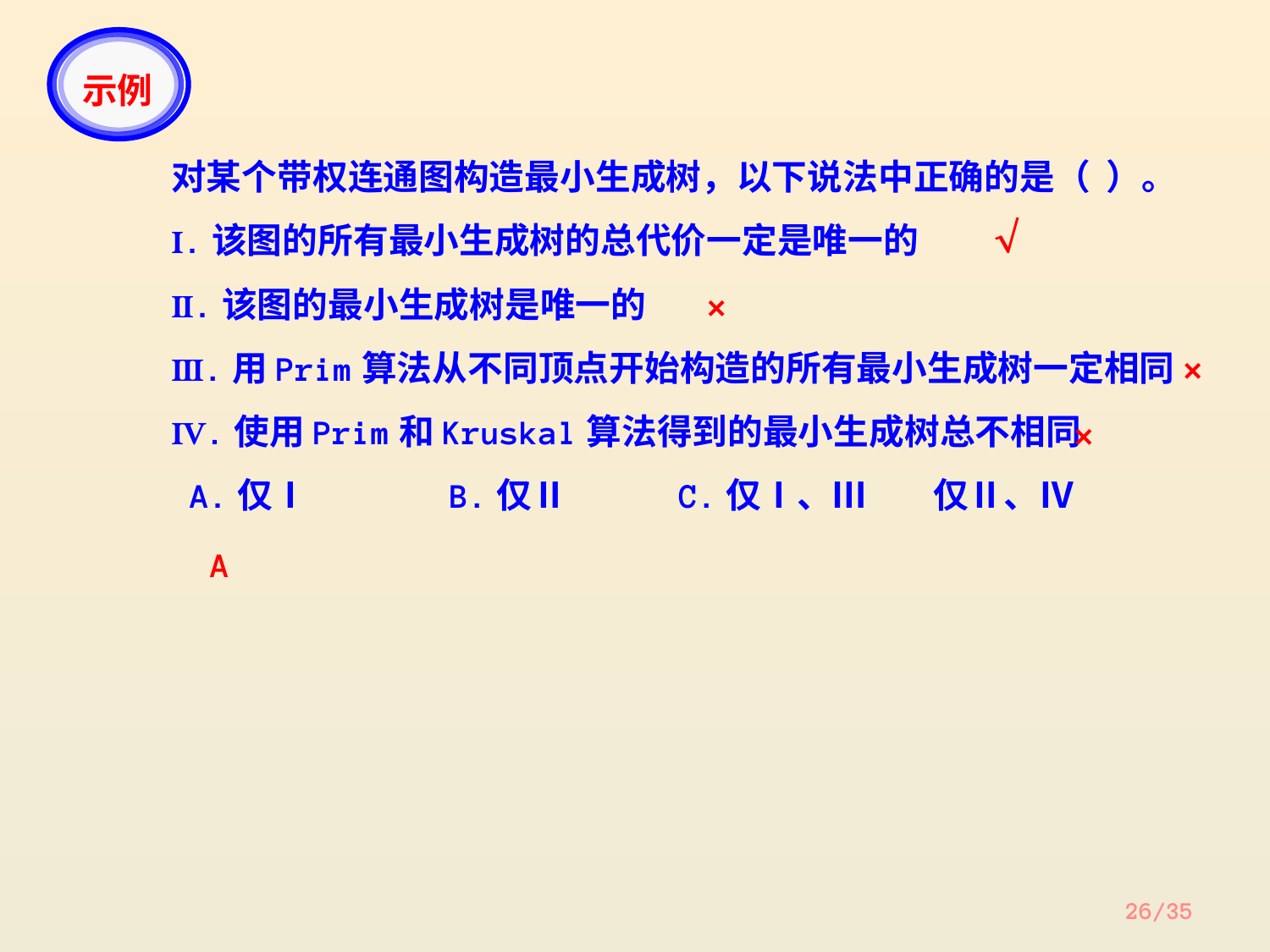

示例
对某个带权连通图构造最小生成树，以下说法中正确的是（  ）。
Ⅰ.该图的所有最小生成树的总代价一定是唯一的
Ⅱ.该图的最小生成树是唯一的
Ⅲ.用Prim算法从不同顶点开始构造的所有最小生成树一定相同
Ⅳ.使用Prim和Kruskal算法得到的最小生成树总不相同
 A.仅Ⅰ	  B.仅Ⅱ	C.仅Ⅰ、Ⅲ	仅Ⅱ、Ⅳ
√
×
×
×
A
26/35